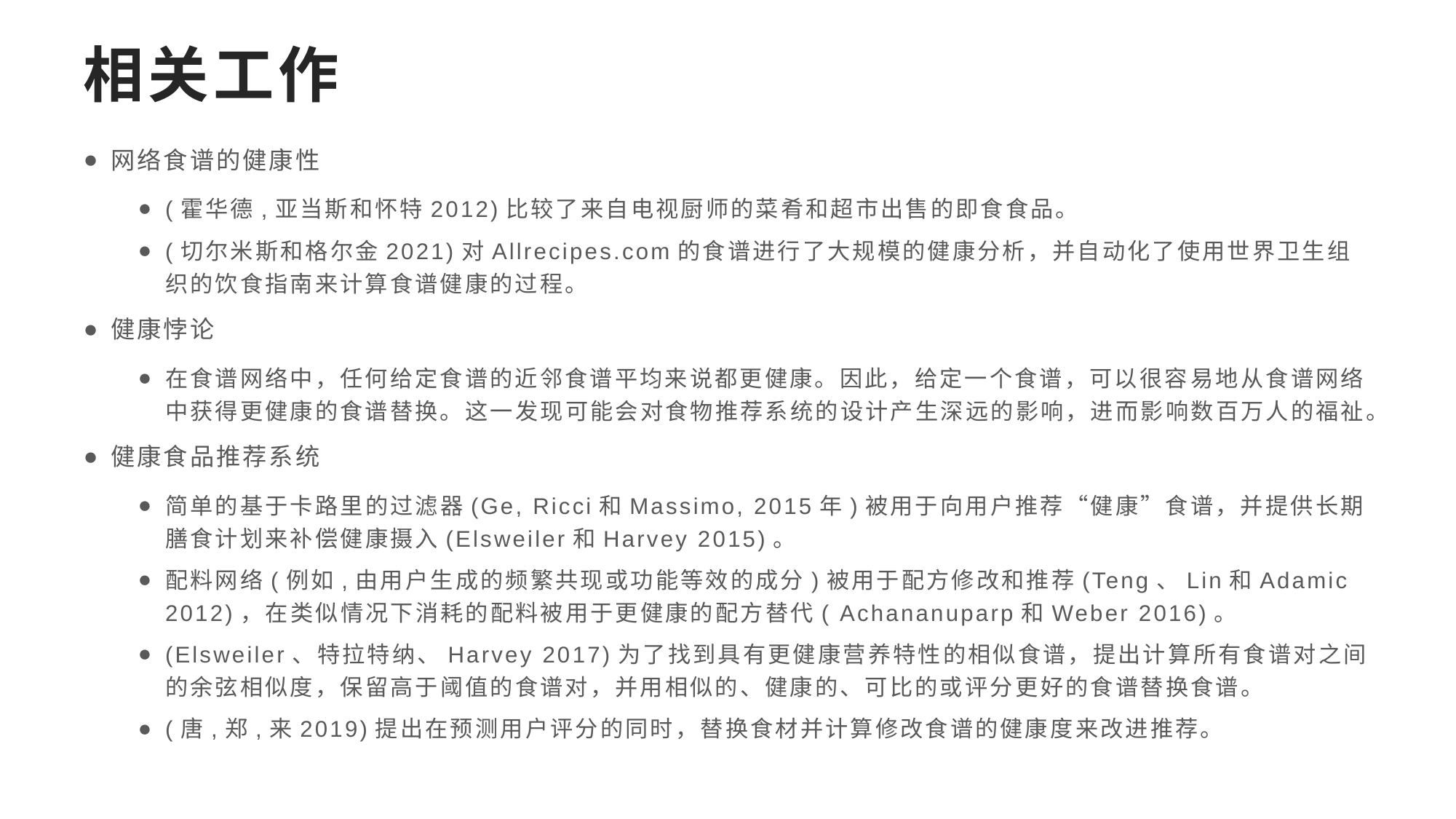

# 相关工作
网络食谱的健康性
(霍华德,亚当斯和怀特2012)比较了来自电视厨师的菜肴和超市出售的即食食品。
(切尔米斯和格尔金2021)对Allrecipes.com的食谱进行了大规模的健康分析，并自动化了使用世界卫生组织的饮食指南来计算食谱健康的过程。
健康悖论
在食谱网络中，任何给定食谱的近邻食谱平均来说都更健康。因此，给定一个食谱，可以很容易地从食谱网络中获得更健康的食谱替换。这一发现可能会对食物推荐系统的设计产生深远的影响，进而影响数百万人的福祉。
健康食品推荐系统
简单的基于卡路里的过滤器(Ge, Ricci和Massimo, 2015年)被用于向用户推荐“健康”食谱，并提供长期膳食计划来补偿健康摄入(Elsweiler和Harvey 2015)。
配料网络(例如,由用户生成的频繁共现或功能等效的成分)被用于配方修改和推荐(Teng、Lin和Adamic 2012)，在类似情况下消耗的配料被用于更健康的配方替代( Achananuparp和Weber 2016)。
(Elsweiler、特拉特纳、Harvey 2017)为了找到具有更健康营养特性的相似食谱，提出计算所有食谱对之间的余弦相似度，保留高于阈值的食谱对，并用相似的、健康的、可比的或评分更好的食谱替换食谱。
(唐,郑,来2019)提出在预测用户评分的同时，替换食材并计算修改食谱的健康度来改进推荐。